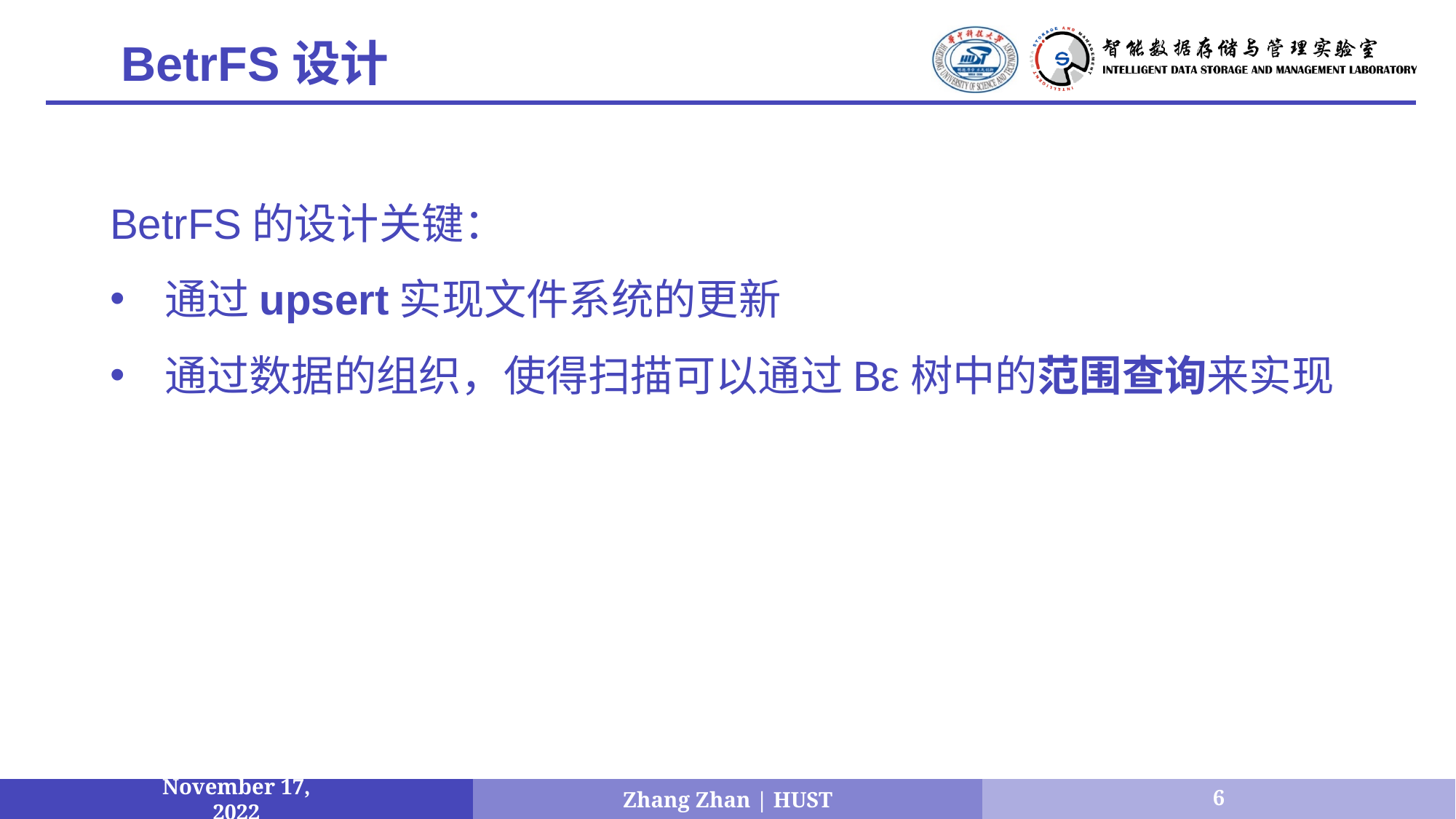

BetrFS设计
BetrFS的设计关键：
通过upsert实现文件系统的更新
通过数据的组织，使得扫描可以通过Bε树中的范围查询来实现